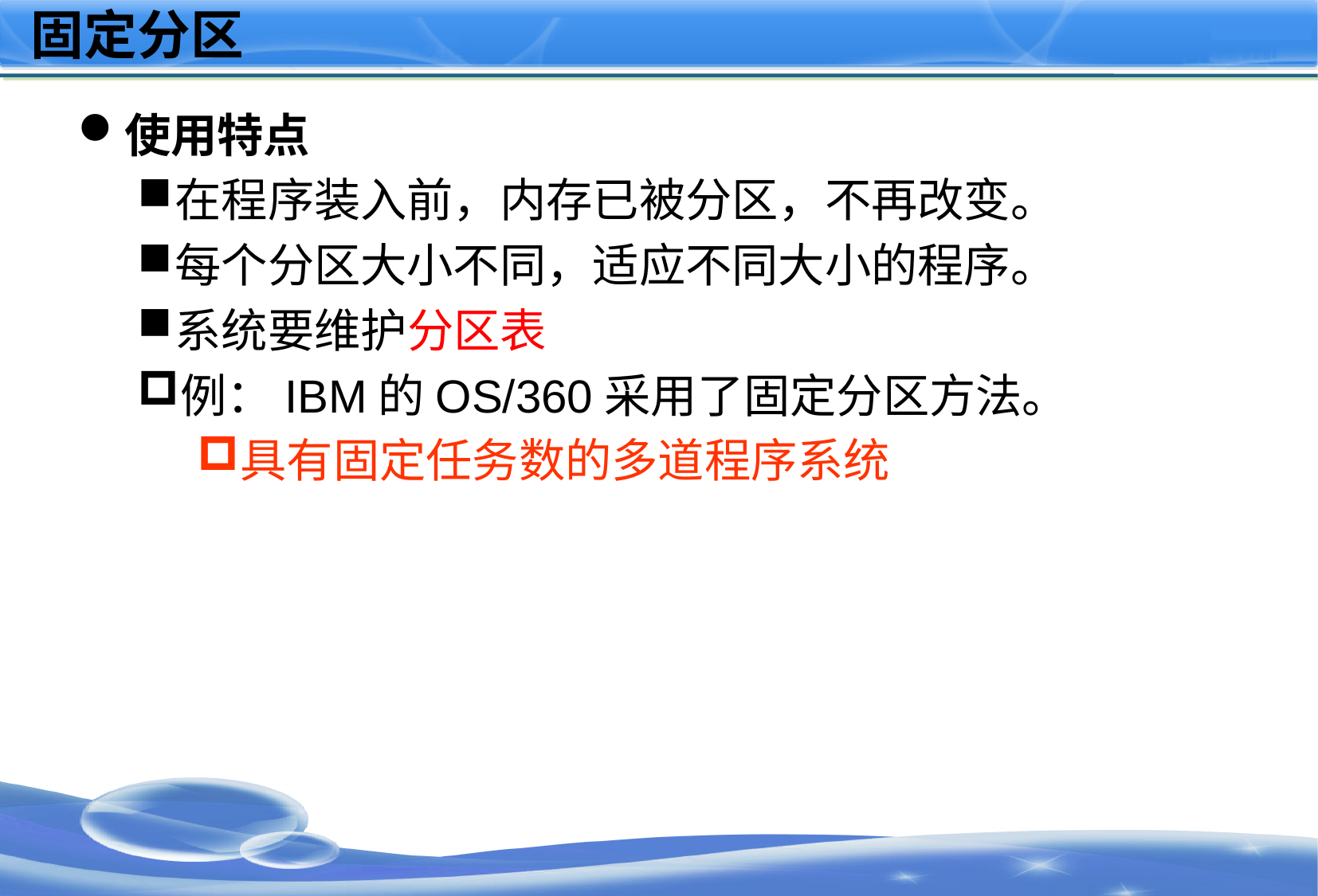

# 固定分区
使用特点
在程序装入前，内存已被分区，不再改变。
每个分区大小不同，适应不同大小的程序。
系统要维护分区表
例：IBM的OS/360采用了固定分区方法。
具有固定任务数的多道程序系统